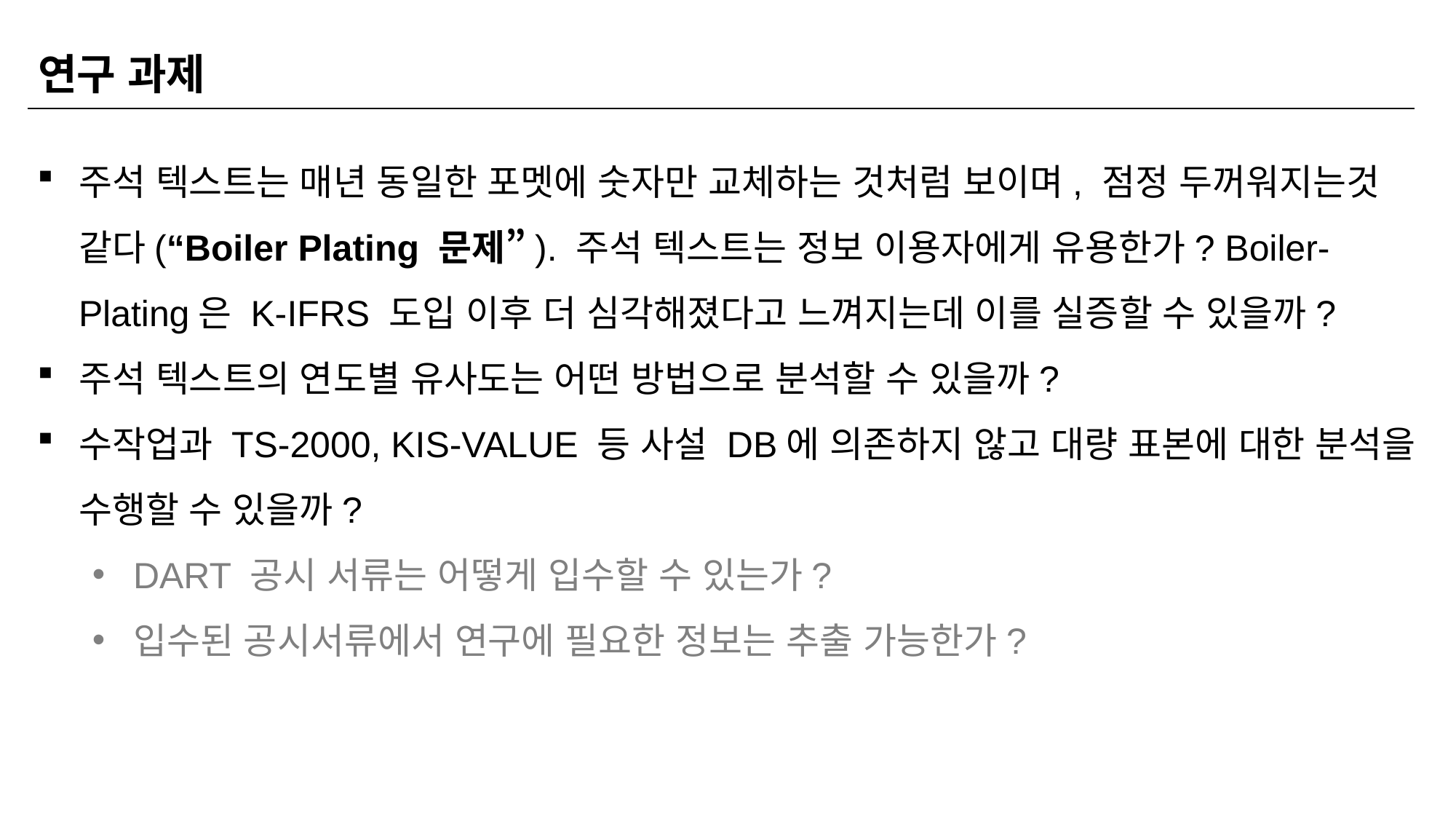

| 연구 과제 |
| --- |
주석 텍스트는 매년 동일한 포멧에 숫자만 교체하는 것처럼 보이며, 점정 두꺼워지는것 같다(“Boiler Plating 문제”). 주석 텍스트는 정보 이용자에게 유용한가? Boiler-Plating은 K-IFRS 도입 이후 더 심각해졌다고 느껴지는데 이를 실증할 수 있을까?
주석 텍스트의 연도별 유사도는 어떤 방법으로 분석할 수 있을까?
수작업과 TS-2000, KIS-VALUE 등 사설 DB에 의존하지 않고 대량 표본에 대한 분석을 수행할 수 있을까?
DART 공시 서류는 어떻게 입수할 수 있는가?
입수된 공시서류에서 연구에 필요한 정보는 추출 가능한가?